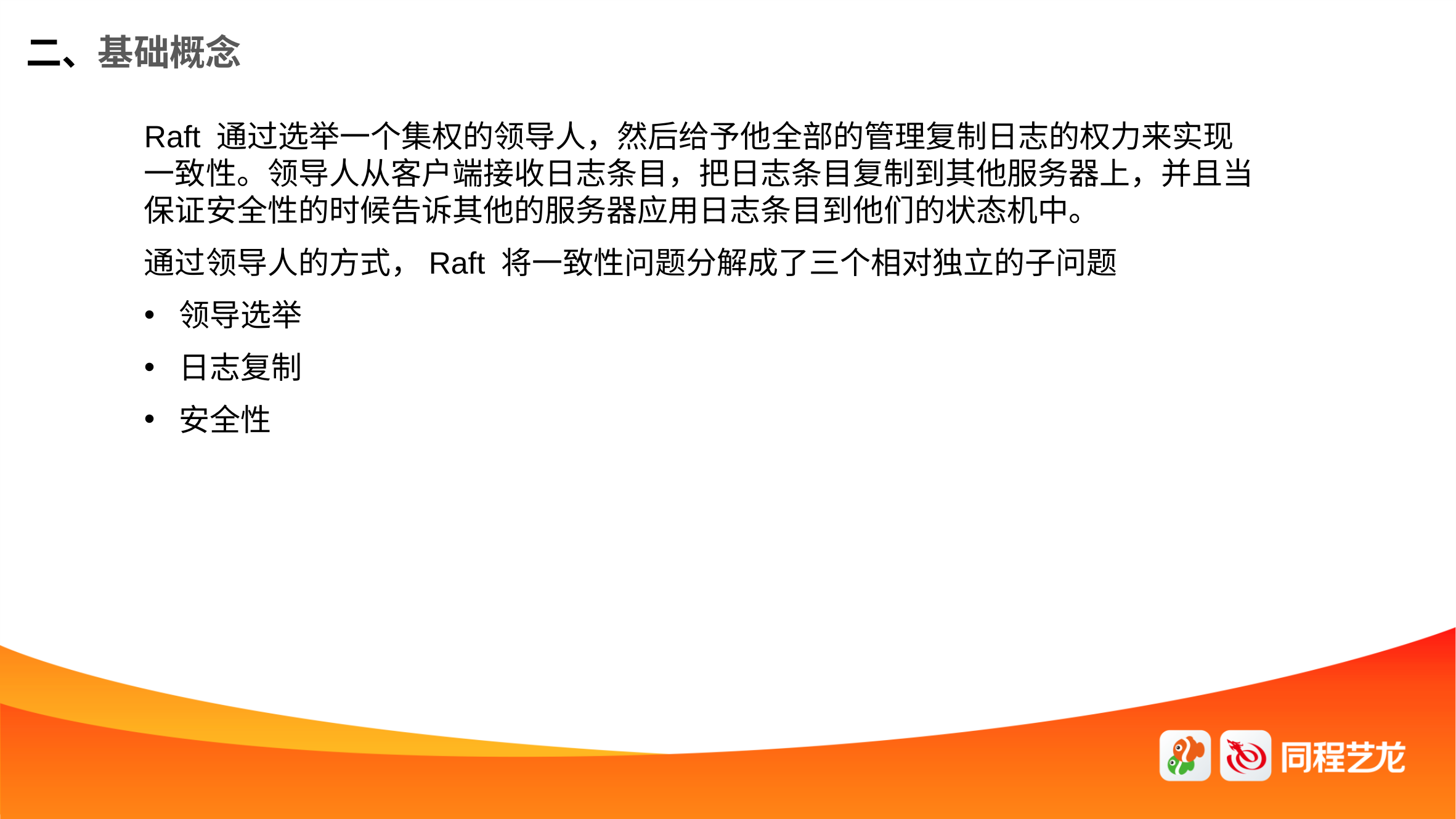

二、基础概念
Raft 通过选举一个集权的领导人，然后给予他全部的管理复制日志的权力来实现一致性。领导人从客户端接收日志条目，把日志条目复制到其他服务器上，并且当保证安全性的时候告诉其他的服务器应用日志条目到他们的状态机中。
通过领导人的方式，Raft 将一致性问题分解成了三个相对独立的子问题
领导选举
日志复制
安全性